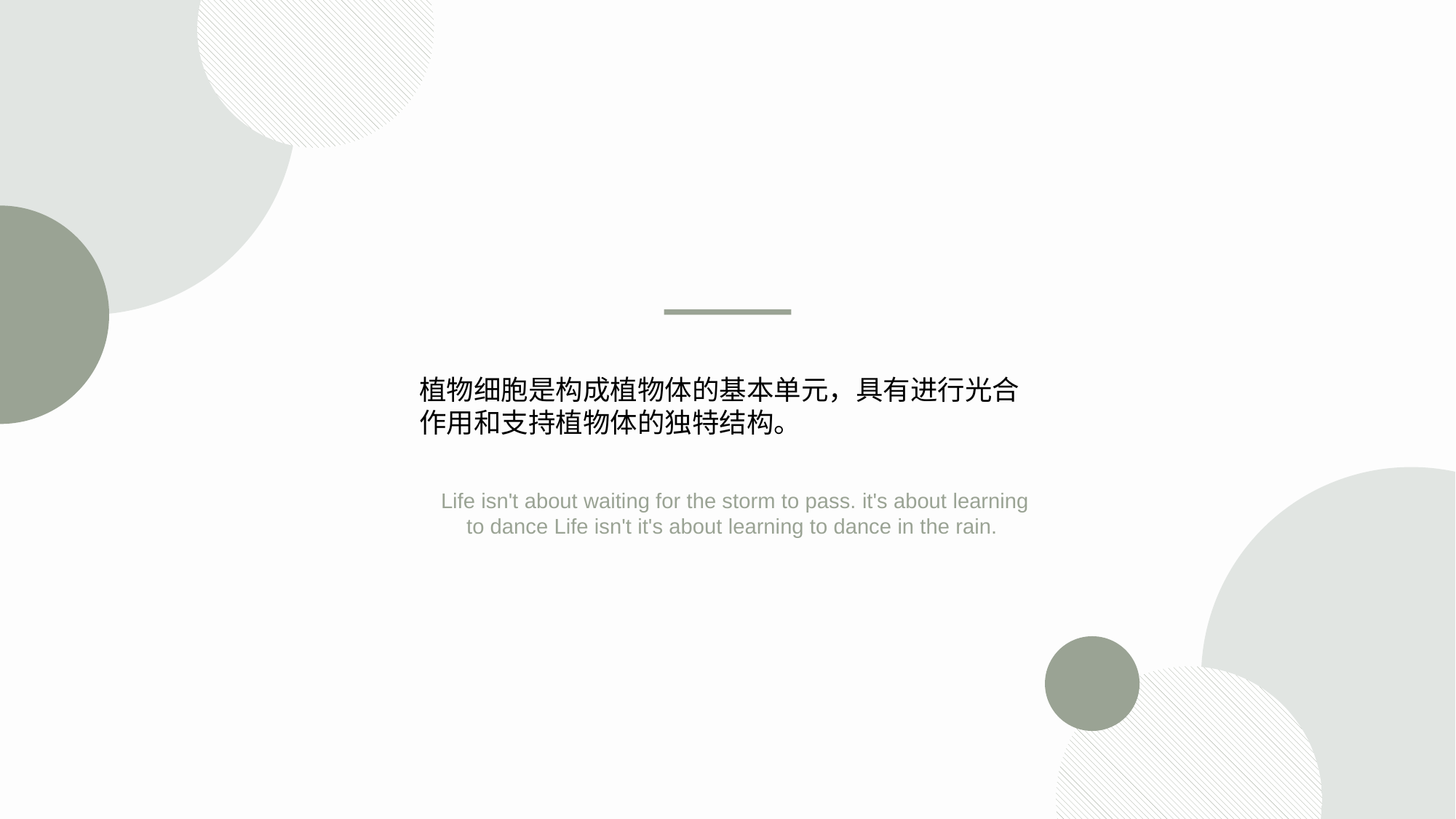

植物细胞是构成植物体的基本单元，具有进行光合作用和支持植物体的独特结构。

 Life isn't about waiting for the storm to pass. it's about learning to dance Life isn't it's about learning to dance in the rain.